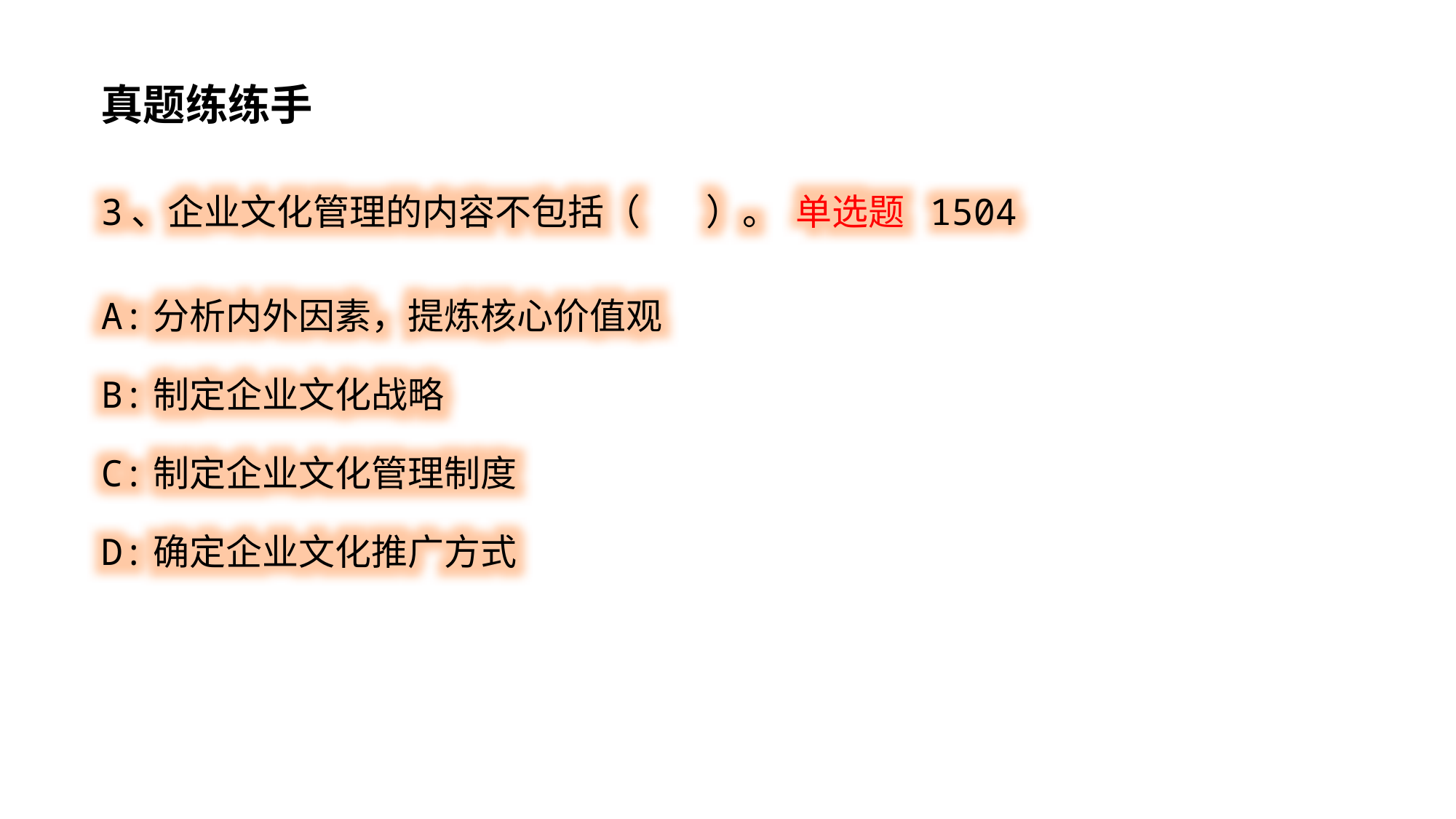

真题练练手
3、企业文化管理的内容不包括（        ）。  单选题  1504

A:分析内外因素，提炼核心价值观

B:制定企业文化战略

C:制定企业文化管理制度

D:确定企业文化推广方式